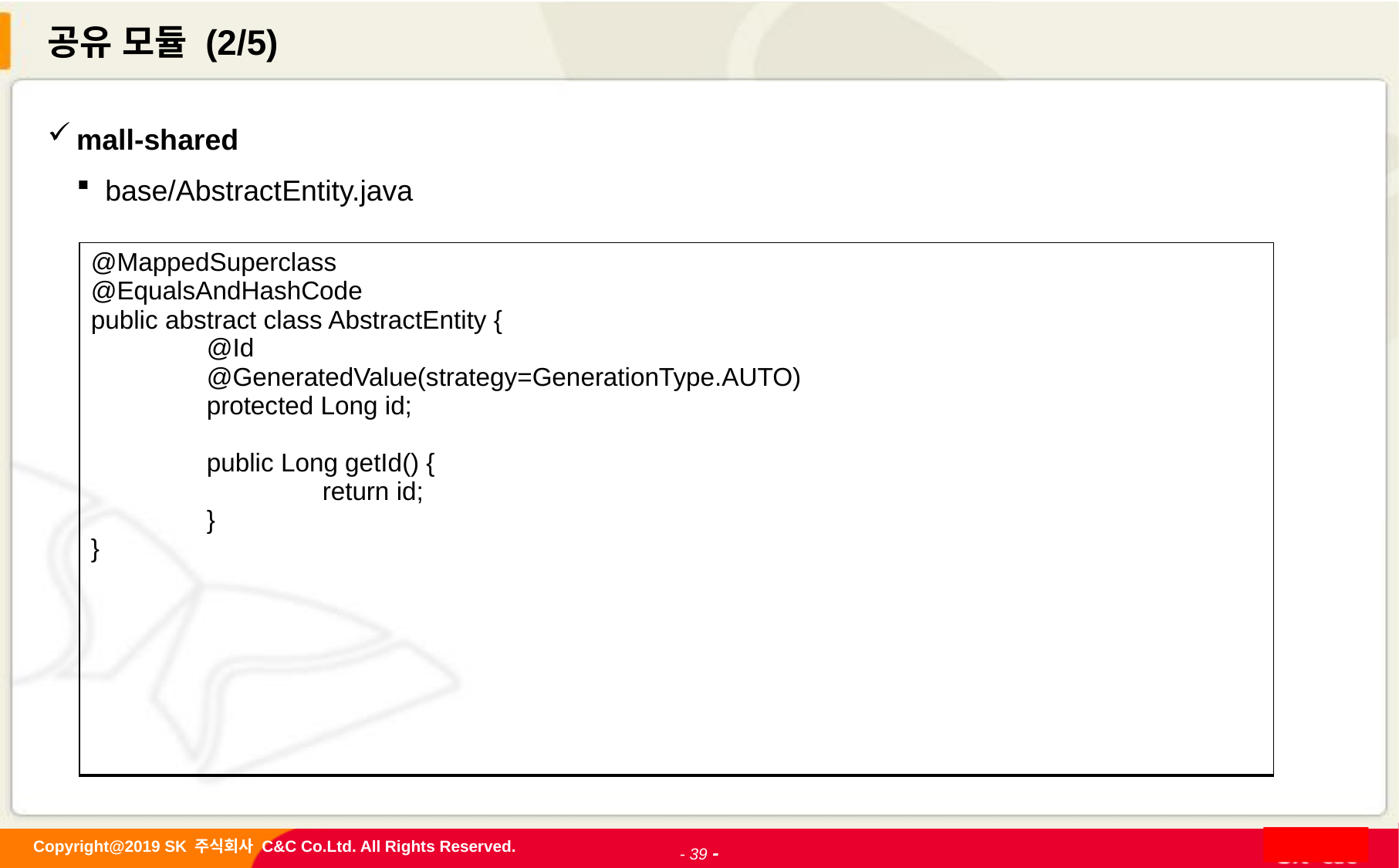

# 공유 모듈 (2/5)
mall-shared
base/AbstractEntity.java

| @MappedSuperclass @EqualsAndHashCode public abstract class AbstractEntity { @Id @GeneratedValue(strategy=GenerationType.AUTO) protected Long id; public Long getId() { return id; } } |
| --- |